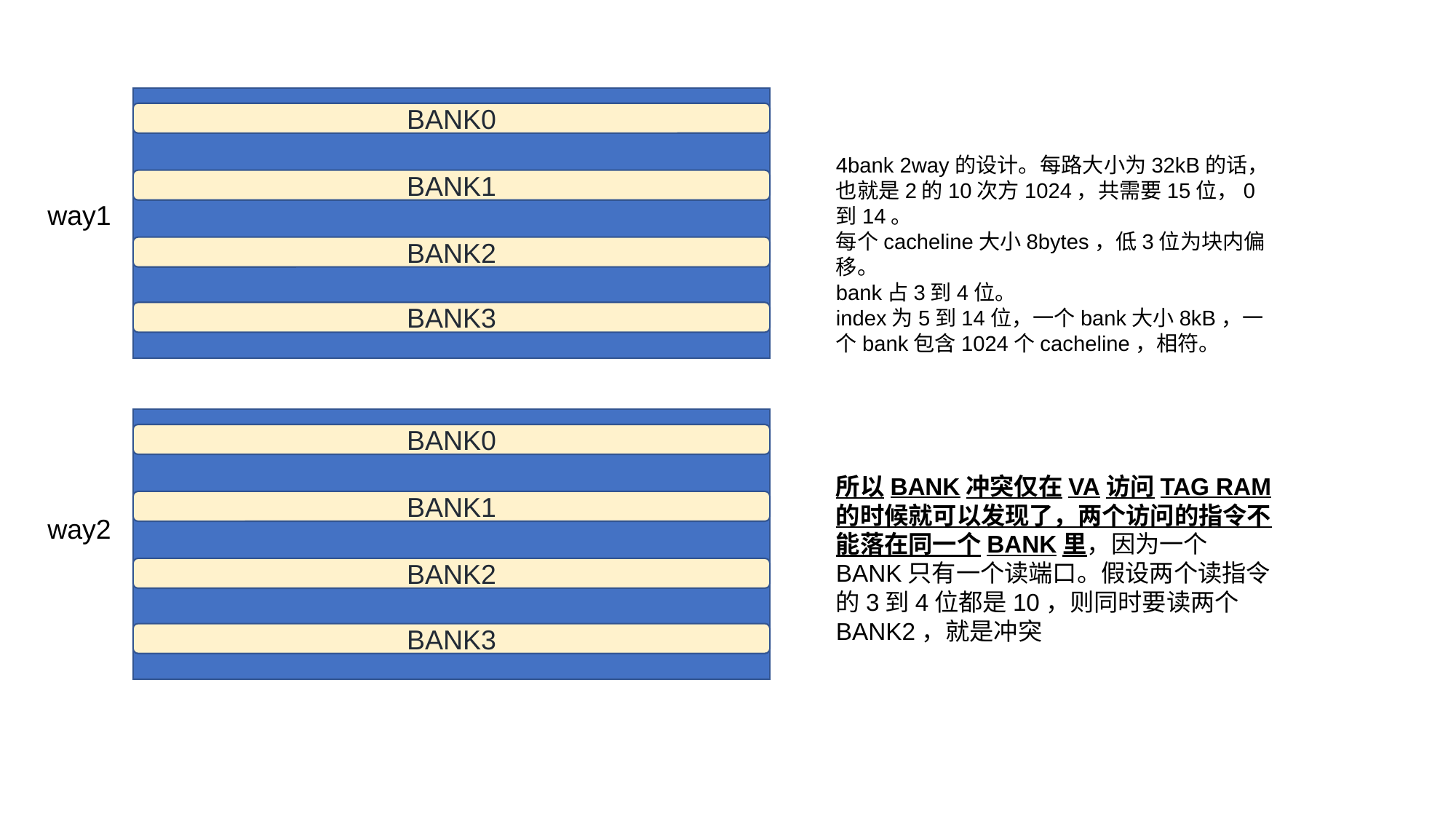

BANK0
4bank 2way的设计。每路大小为32kB的话，也就是2的10次方1024，共需要15位，0到14。
每个cacheline大小8bytes，低3位为块内偏移。
bank占3到4位。
index为5到14位，一个bank大小8kB，一个bank包含1024个cacheline，相符。
BANK1
way1
BANK2
BANK3

BANK0
所以BANK冲突仅在VA访问TAG RAM的时候就可以发现了，两个访问的指令不能落在同一个BANK里，因为一个BANK只有一个读端口。假设两个读指令的3到4位都是10，则同时要读两个BANK2，就是冲突
BANK1
way2
BANK2
BANK3